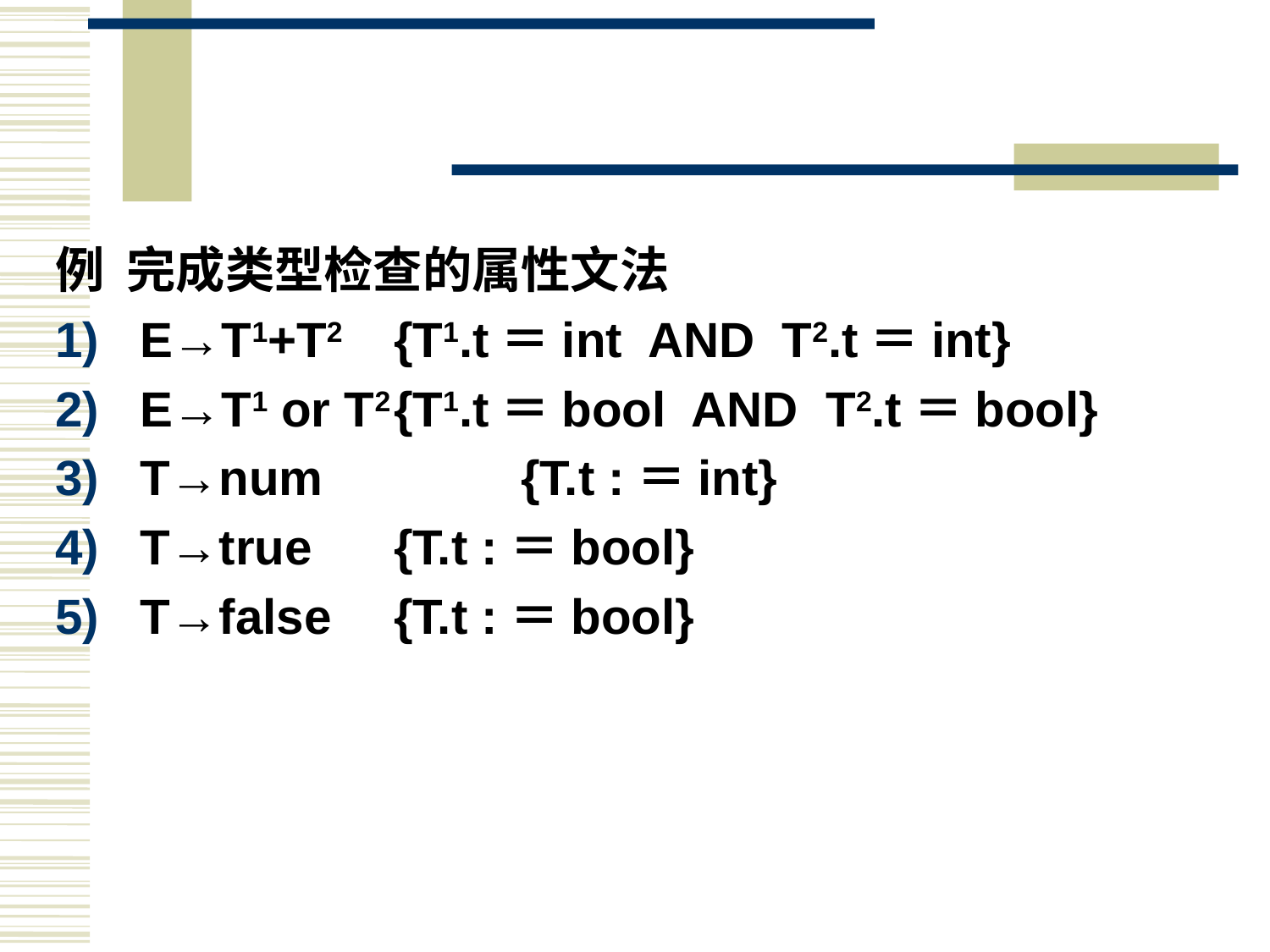

#
例  完成类型检查的属性文法
E→T1+T2	{T1.t＝int  AND  T2.t＝int}
E→T1 or T2	{T1.t＝bool  AND  T2.t＝bool}
T→num		{T.t :＝int}
T→true	{T.t :＝bool}
T→false	{T.t :＝bool}